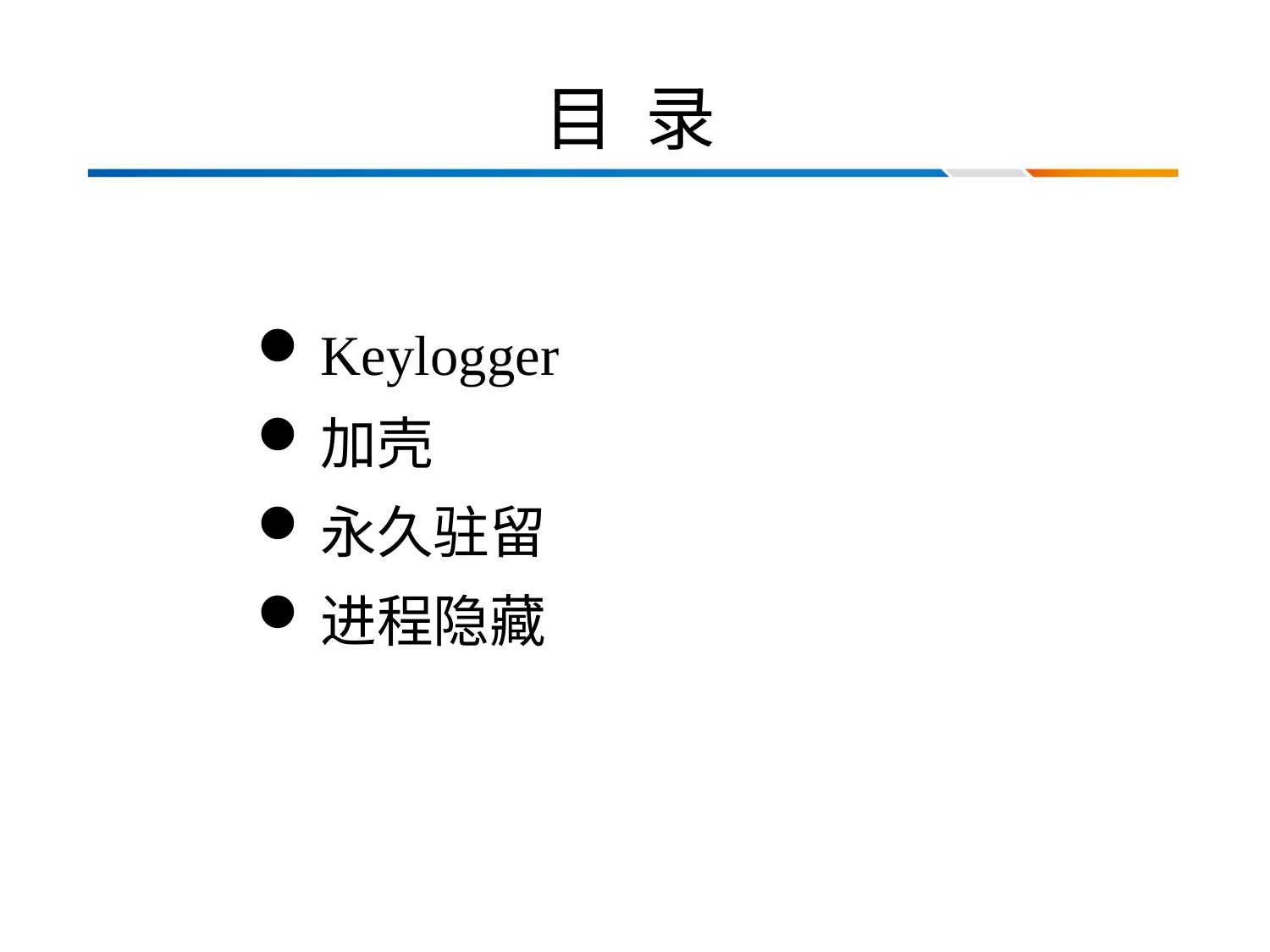

# 目  录
Keylogger
加壳
永久驻留
进程隐藏